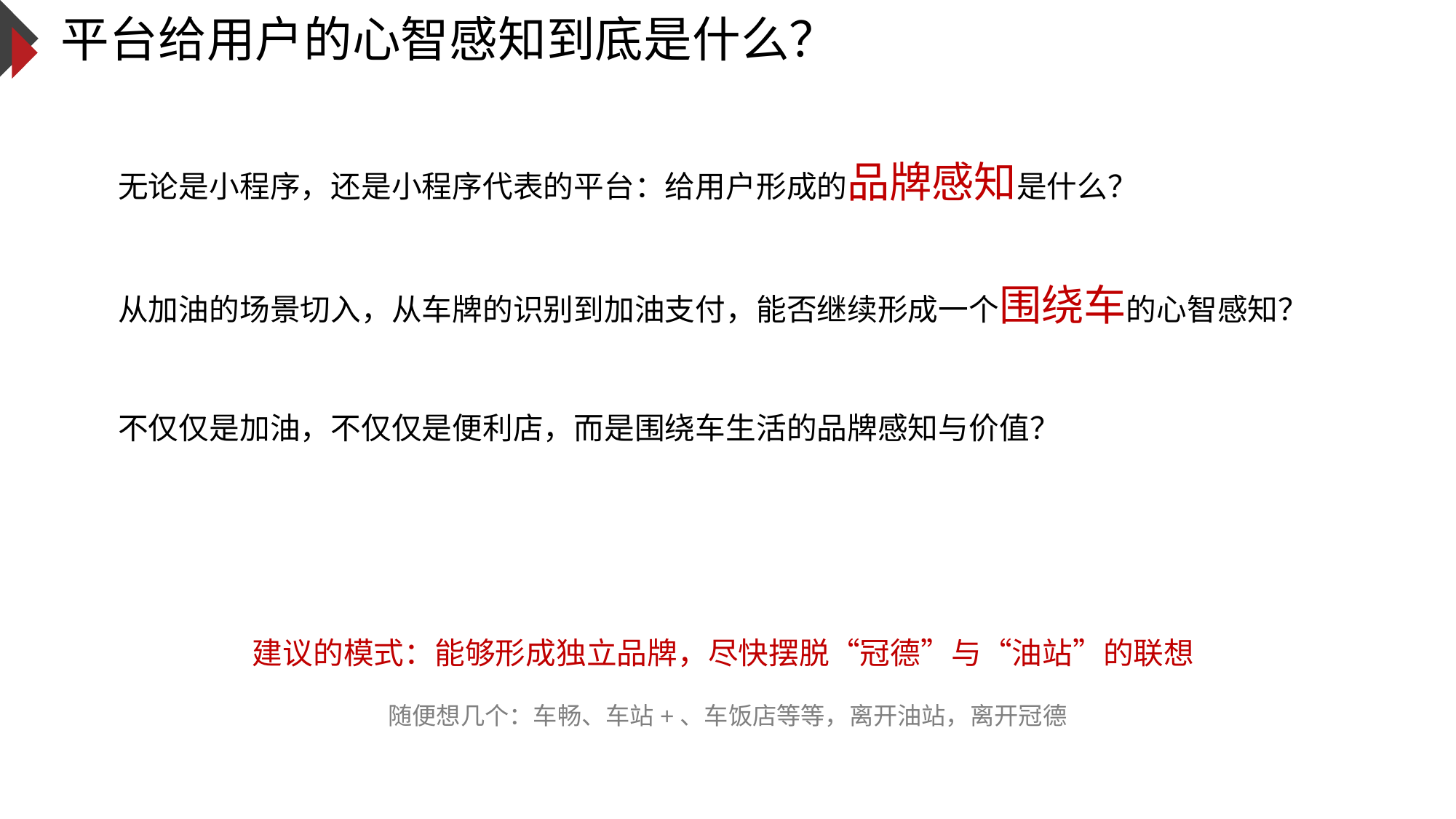

# 平台给用户的心智感知到底是什么？
无论是小程序，还是小程序代表的平台：给用户形成的品牌感知是什么？
从加油的场景切入，从车牌的识别到加油支付，能否继续形成一个围绕车的心智感知？
不仅仅是加油，不仅仅是便利店，而是围绕车生活的品牌感知与价值？
建议的模式：能够形成独立品牌，尽快摆脱“冠德”与“油站”的联想
随便想几个：车畅、车站+、车饭店等等，离开油站，离开冠德